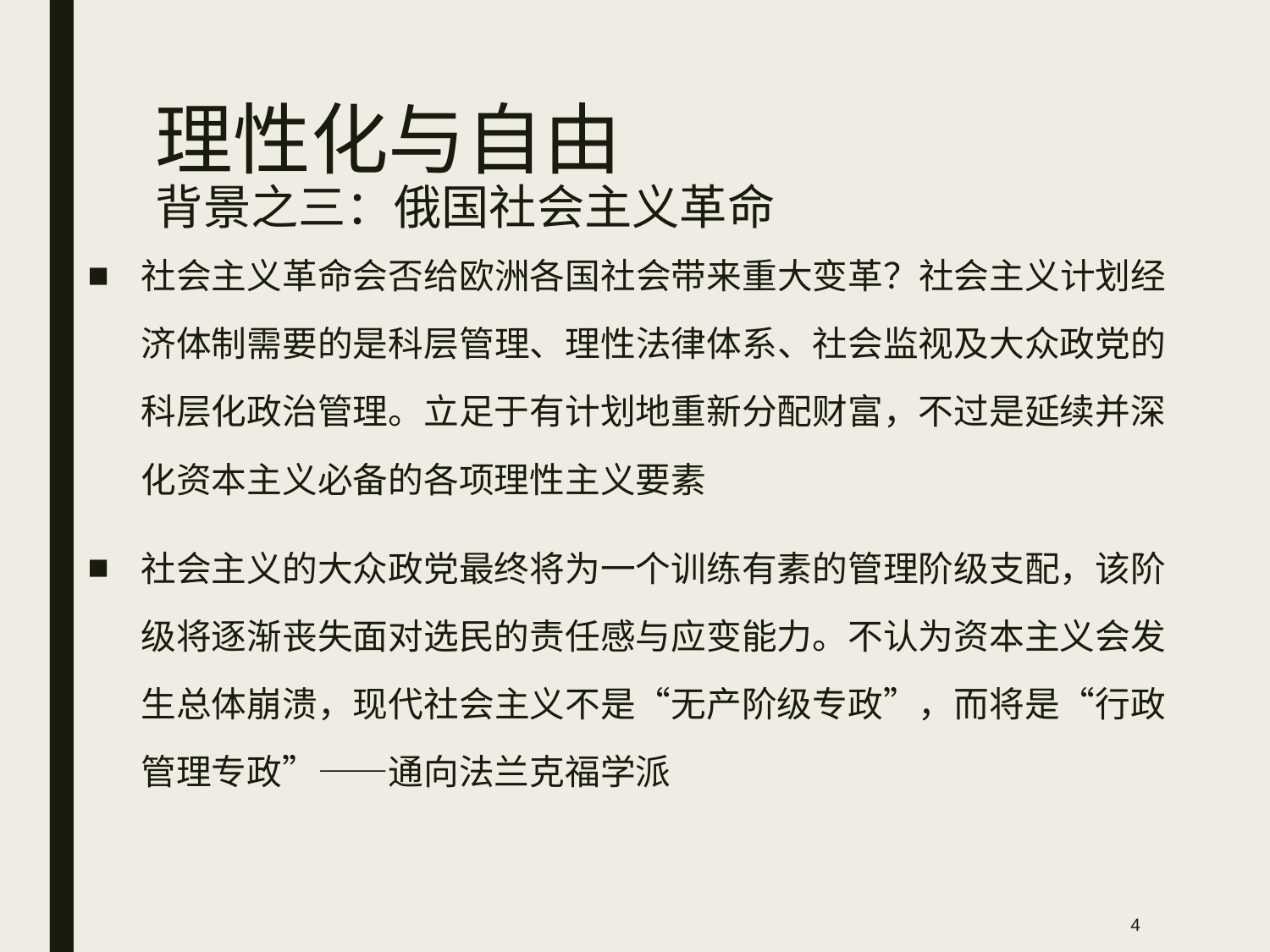

# 理性化与自由 背景之三：俄国社会主义革命
社会主义革命会否给欧洲各国社会带来重大变革？社会主义计划经济体制需要的是科层管理、理性法律体系、社会监视及大众政党的科层化政治管理。立足于有计划地重新分配财富，不过是延续并深化资本主义必备的各项理性主义要素
社会主义的大众政党最终将为一个训练有素的管理阶级支配，该阶级将逐渐丧失面对选民的责任感与应变能力。不认为资本主义会发生总体崩溃，现代社会主义不是“无产阶级专政”，而将是“行政管理专政”——通向法兰克福学派

4